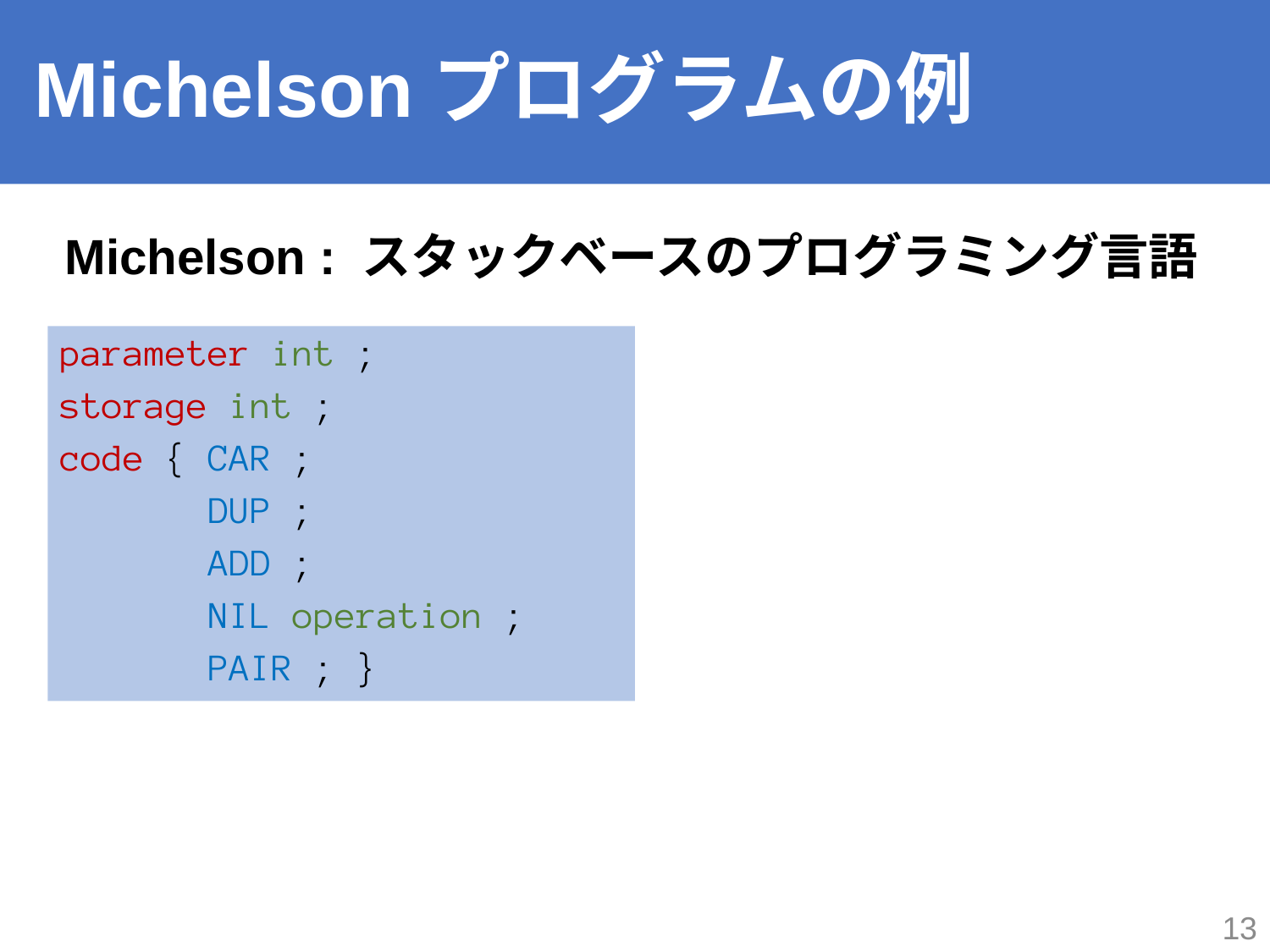

# Michelsonプログラムの例
Michelson : スタックベースのプログラミング言語
parameter int ;
storage int ;
code { CAR ;
       DUP ;
       ADD ;
       NIL operation ;
       PAIR ; }
13